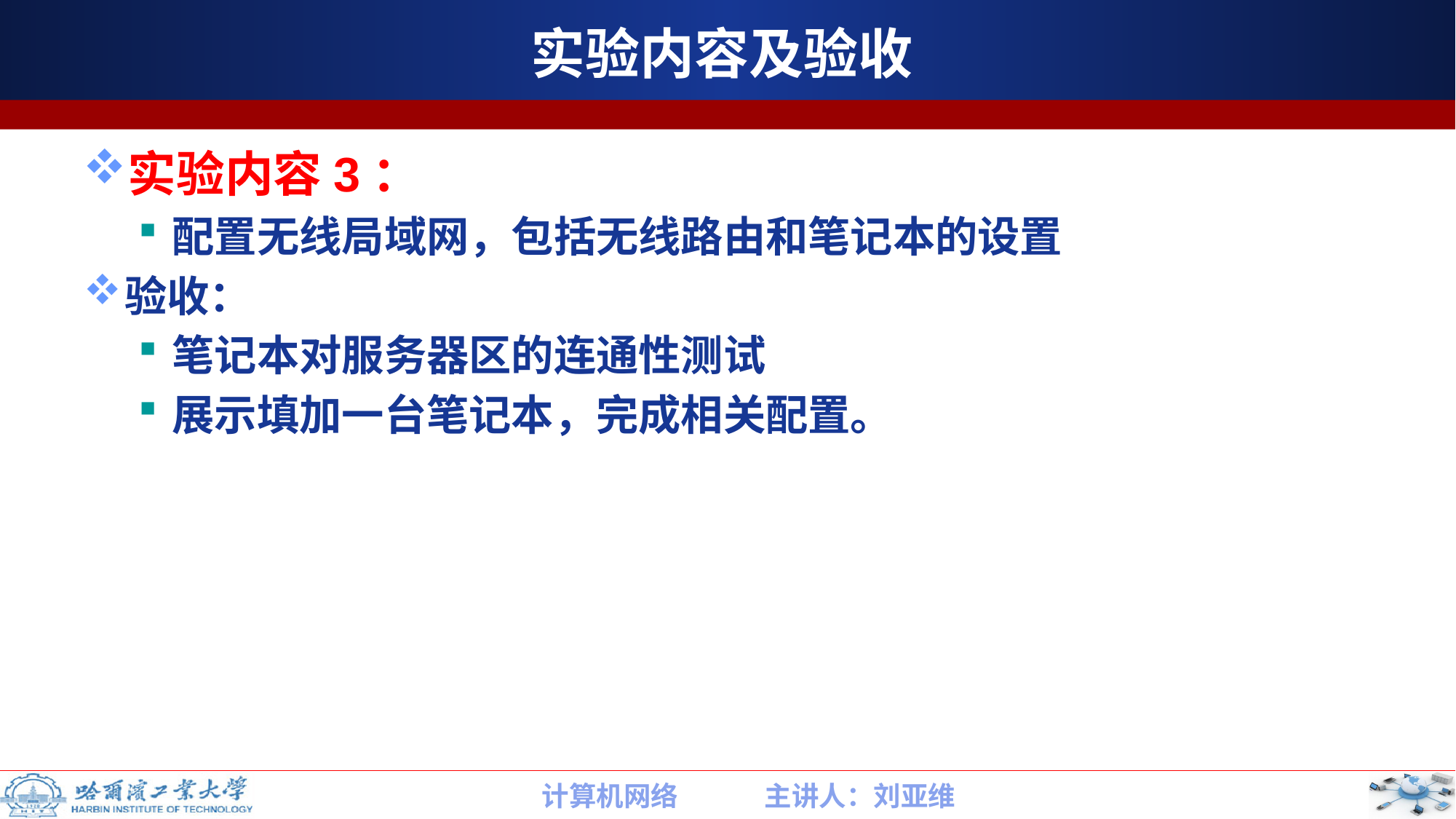

# 实验内容及验收
实验内容3：
配置无线局域网，包括无线路由和笔记本的设置
验收：
笔记本对服务器区的连通性测试
展示填加一台笔记本，完成相关配置。